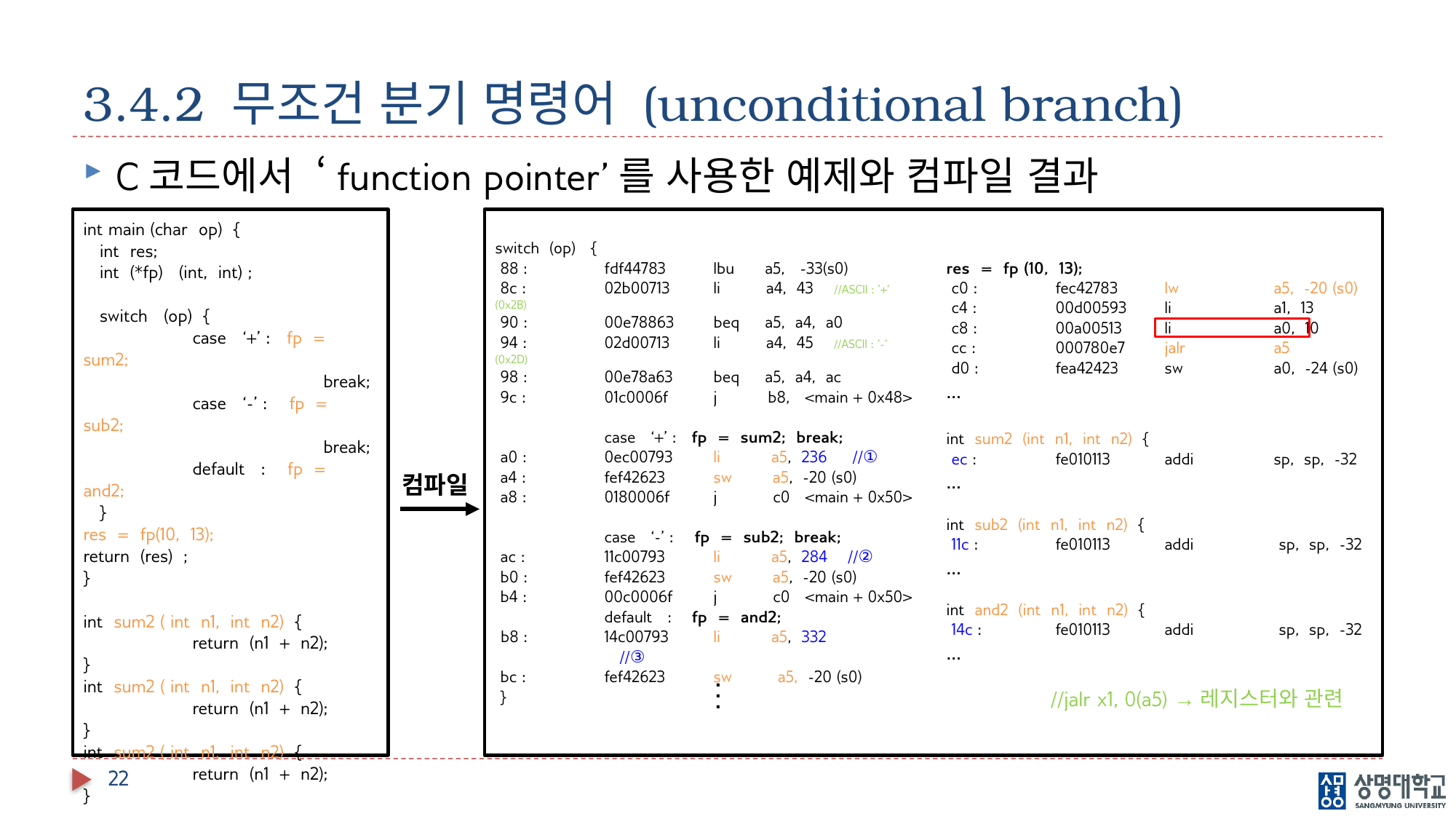

# 3.4.2 무조건 분기 명령어 (unconditional branch)

C코드에서  ‘function pointer’를 사용한 예제와 컴파일 결과

int main (char  op)  {
   int  res;
   int  (*fp)   (int,  int) ;

   switch   (op)  {
	case   ‘+’ :   fp  =  sum2;
		    break;
	case   ‘-’ :    fp  =  sub2;
		    break;
	default   :    fp  =  and2;
   }
res  =  fp(10,  13);
return  (res)  ;
}

int  sum2 ( int  n1,  int  n2)  {
	return  (n1  +  n2);
}
int  sum2 ( int  n1,  int  n2)  {
	return  (n1  +  n2);
}
int  sum2 ( int  n1,  int  n2)  {
	return  (n1  +  n2);
}

switch  (op)   {
 88 :	fdf44783	lbu      a5,   -33(s0)
 8c :	02b00713	li         a4,  43    //ASCII : ’+’ (0x2B)
 90 :	00e78863	beq     a5,  a4,  a0
 94 :	02d00713	li         a4,  45    //ASCII : ’-’ (0x2D)
 98 :	00e78a63	beq     a5,  a4,  ac
 9c :	01c0006f	j          b8,   <main + 0x48>

	case   ‘+’ :   fp  =  sum2;  break;
 a0 :	0ec00793	li          a5,  236     //①
 a4 :	fef42623	sw        a5,  -20 (s0)
 a8 :	0180006f	j           c0   <main + 0x50>

	case   ‘-’ :    fp  =  sub2;  break;
 ac :	11c00793	li          a5,  284    //②
 b0 :	fef42623	sw        a5,  -20 (s0)
 b4 :	00c0006f	j           c0   <main + 0x50>
	default   :    fp  =  and2;
 b8 :	14c00793	li          a5,  332	   //③
 bc :	fef42623	sw         a5,  -20 (s0)
 }

res  =  fp (10,  13);
 c0 :	fec42783	lw     	a5,  -20 (s0)
 c4 :	00d00593	li     	a1,  13
 c8 :	00a00513	li     	a0,  10
 cc :	000780e7	jalr     	a5
 d0 :	fea42423	sw     	a0,  -24 (s0)
…

int  sum2  (int  n1,  int  n2)  {
 ec :	fe010113	addi     	sp,  sp,  -32
…

int  sub2  (int  n1,  int  n2)  {
 11c :	fe010113	addi     	 sp,  sp,  -32
…

int  and2  (int  n1,  int  n2)  {
 14c :	fe010113	addi     	 sp,  sp,  -32
…

컴파일
.
.
.
//jalr x1, 0(a5) →레지스터와 관련
22
22